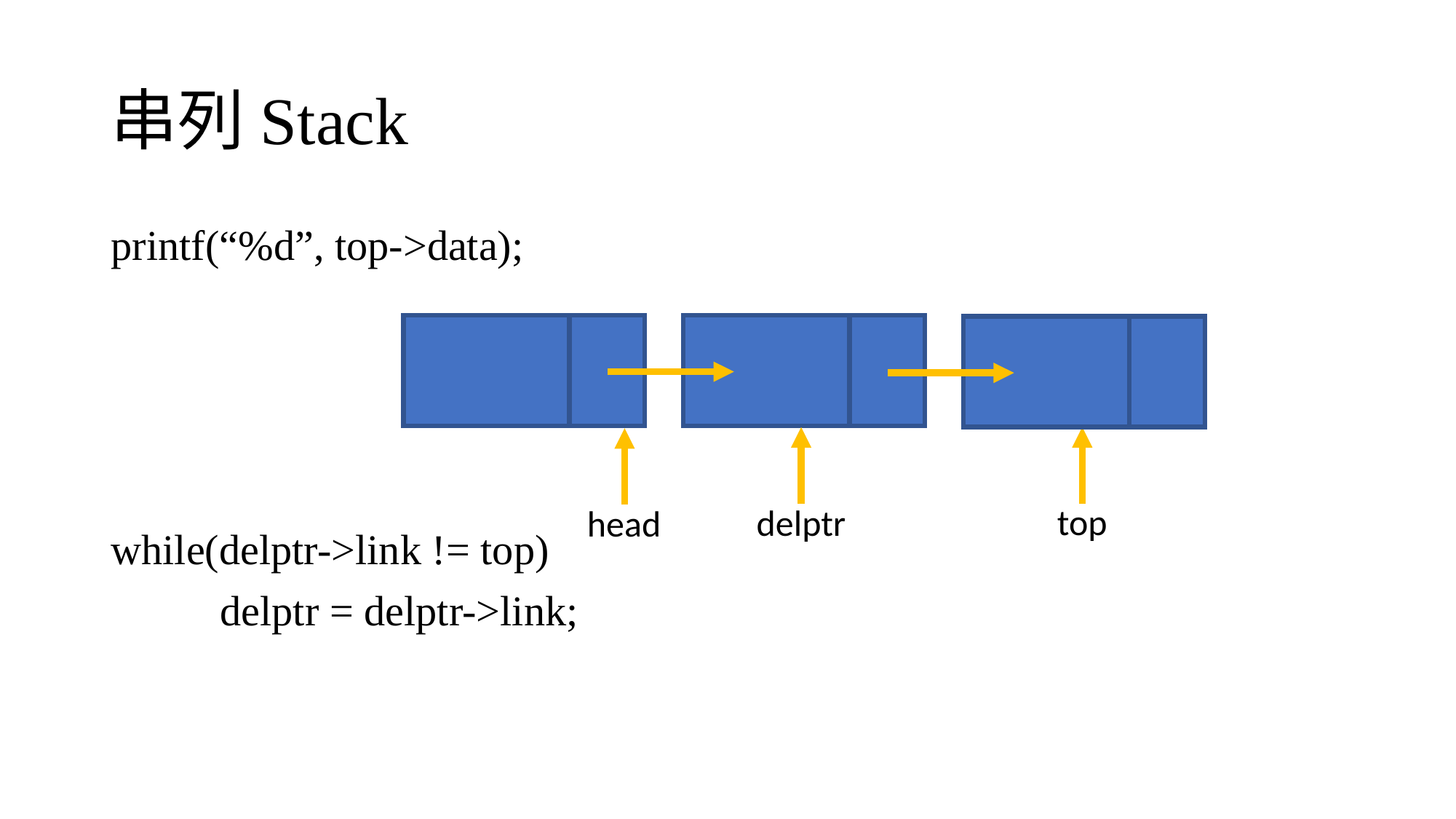

# 串列Stack
printf(“%d”, top->data);

while(delptr->link != top)
	delptr = delptr->link;

top
delptr
head